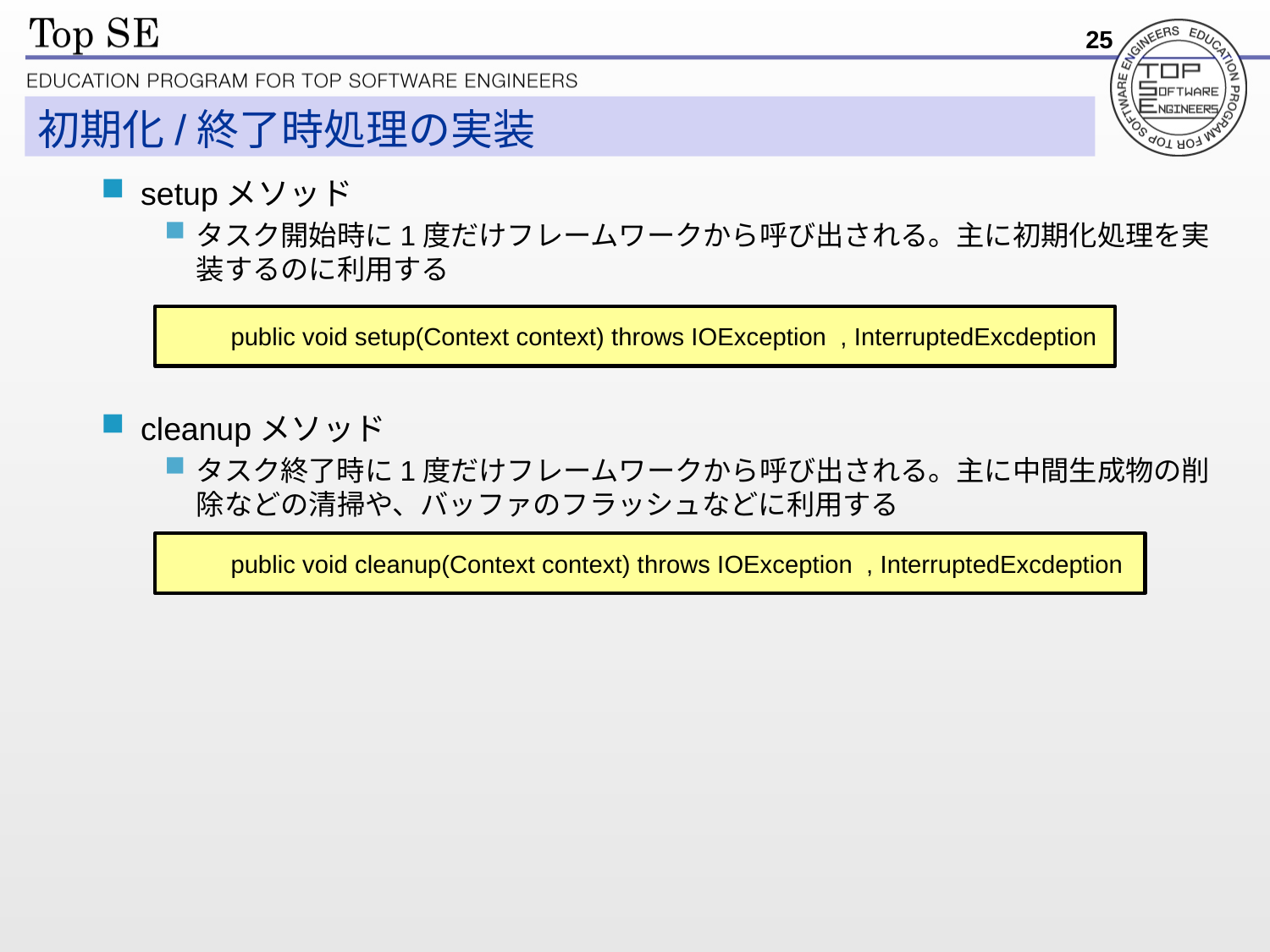

25
# 初期化/終了時処理の実装
setupメソッド
タスク開始時に1度だけフレームワークから呼び出される。主に初期化処理を実装するのに利用する

cleanupメソッド
タスク終了時に1度だけフレームワークから呼び出される。主に中間生成物の削除などの清掃や、バッファのフラッシュなどに利用する

public void setup(Context context) throws IOException  , InterruptedExcdeption
public void cleanup(Context context) throws IOException  , InterruptedExcdeption